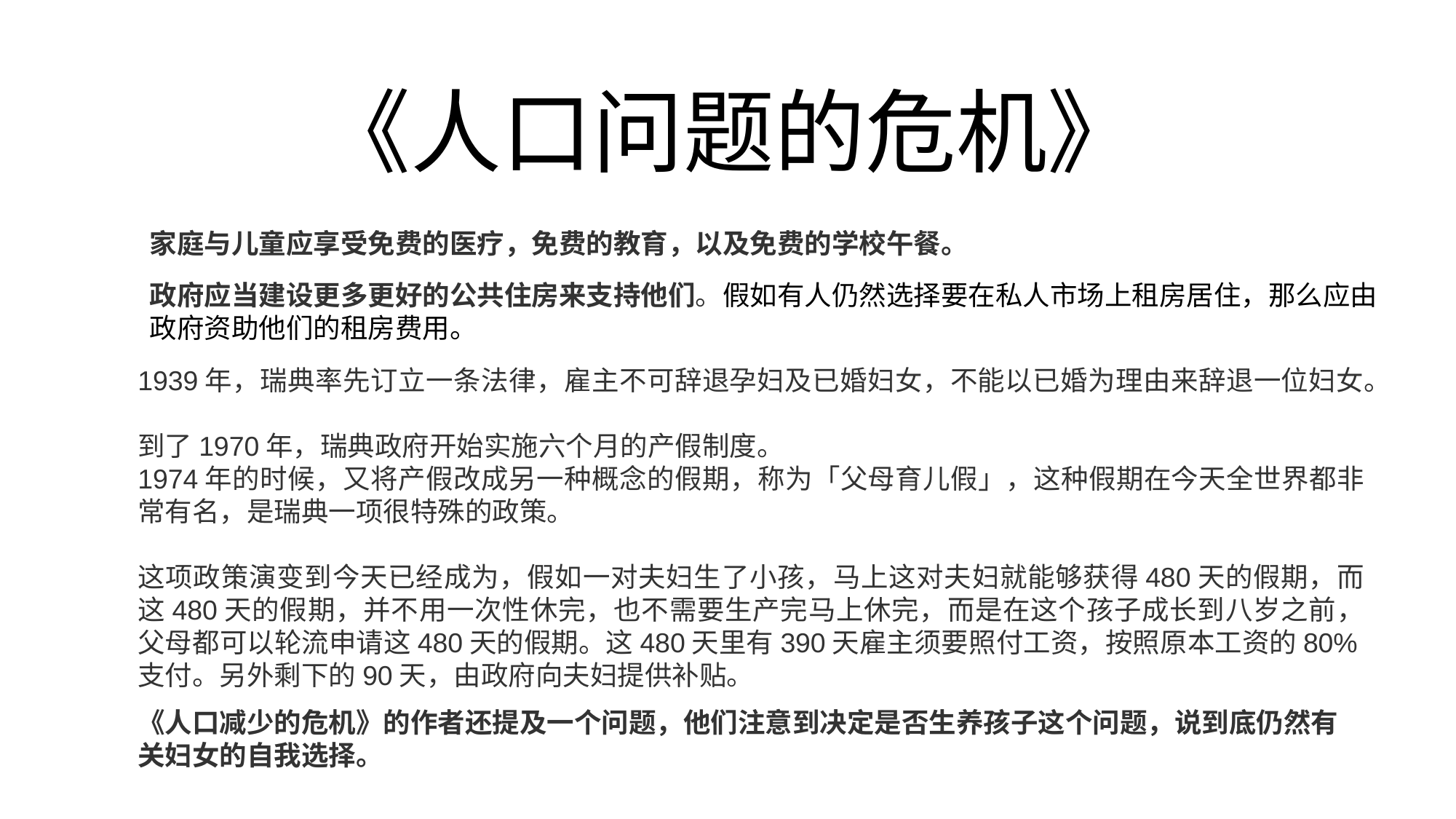

# 《人口问题的危机》
家庭与儿童应享受免费的医疗，免费的教育，以及免费的学校午餐。
政府应当建设更多更好的公共住房来支持他们。假如有人仍然选择要在私人市场上租房居住，那么应由政府资助他们的租房费用。
1939年，瑞典率先订立一条法律，雇主不可辞退孕妇及已婚妇女，不能以已婚为理由来辞退一位妇女。

到了1970年，瑞典政府开始实施六个月的产假制度。
1974年的时候，又将产假改成另一种概念的假期，称为「父母育儿假」，这种假期在今天全世界都非常有名，是瑞典一项很特殊的政策。

这项政策演变到今天已经成为，假如一对夫妇生了小孩，马上这对夫妇就能够获得480天的假期，而这480天的假期，并不用一次性休完，也不需要生产完马上休完，而是在这个孩子成长到八岁之前，父母都可以轮流申请这480天的假期。这480天里有390天雇主须要照付工资，按照原本工资的80%支付。另外剩下的90天，由政府向夫妇提供补贴。
《人口减少的危机》的作者还提及一个问题，他们注意到决定是否生养孩子这个问题，说到底仍然有关妇女的自我选择。